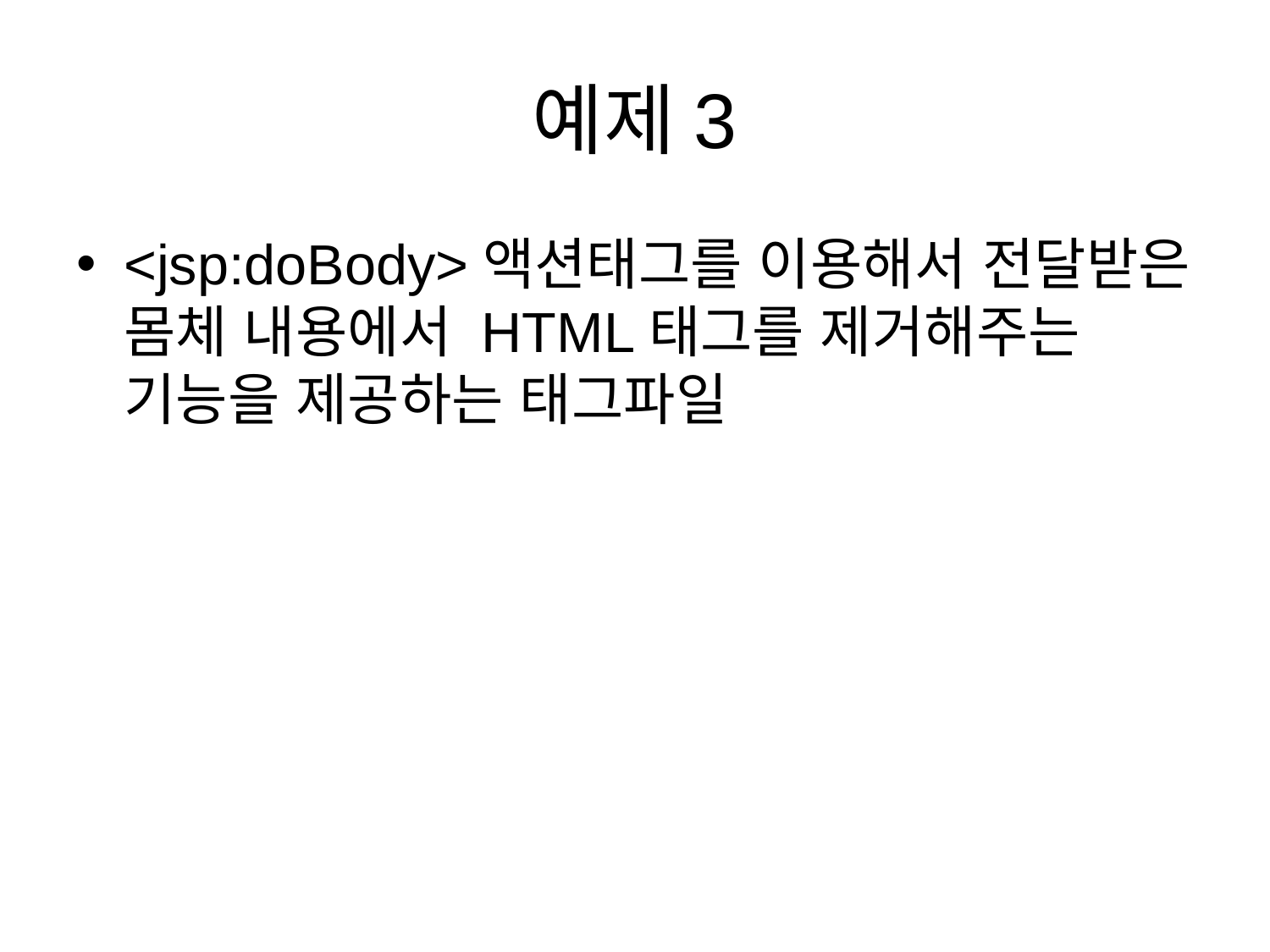

# 예제3
<jsp:doBody>액션태그를 이용해서 전달받은 몸체 내용에서 HTML태그를 제거해주는 기능을 제공하는 태그파일